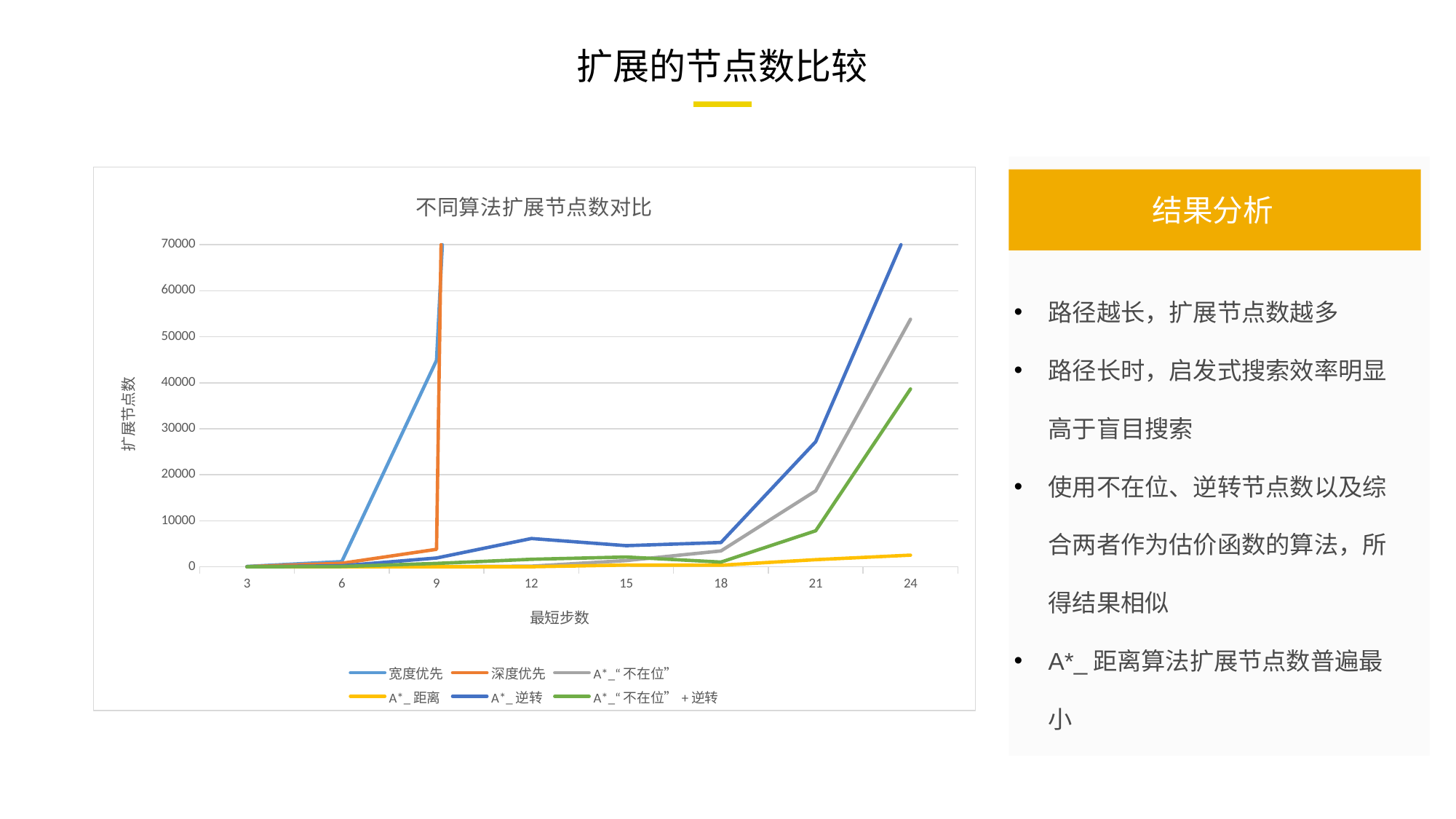

扩展的节点数比较

### Chart: 不同算法扩展节点数对比

| Category | 宽度优先 | 深度优先 | A*_“不在位” | A*_距离 | A*_逆转 | A*_“不在位”+逆转 |
|---|---|---|---|---|---|---|
| 3 | 88.0 | 42.0 | 4.0 | 3.0 | 10.0 | 4.0 |
| 6 | 1133.0 | 770.0 | 11.0 | 6.0 | 220.0 | 72.0 |
| 9 | 44872.0 | 3808.0 | 42.0 | 11.0 | 1923.0 | 741.0 |
| 12 | 456813.0 | 1400715.0 | 144.0 | 14.0 | 6161.0 | 1645.0 |
| 15 | None | 2669583.0 | 1352.0 | 389.0 | 4597.0 | 2138.0 |
| 18 | None | None | 3458.0 | 349.0 | 5279.0 | 1027.0 |
| 21 | None | None | 16517.0 | 1560.0 | 27189.0 | 7836.0 |
| 24 | None | None | 53798.0 | 2544.0 | 74776.0 | 38644.0 |
结果分析
路径越长，扩展节点数越多
路径长时，启发式搜索效率明显高于盲目搜索
使用不在位、逆转节点数以及综合两者作为估价函数的算法，所得结果相似
A*_距离算法扩展节点数普遍最小